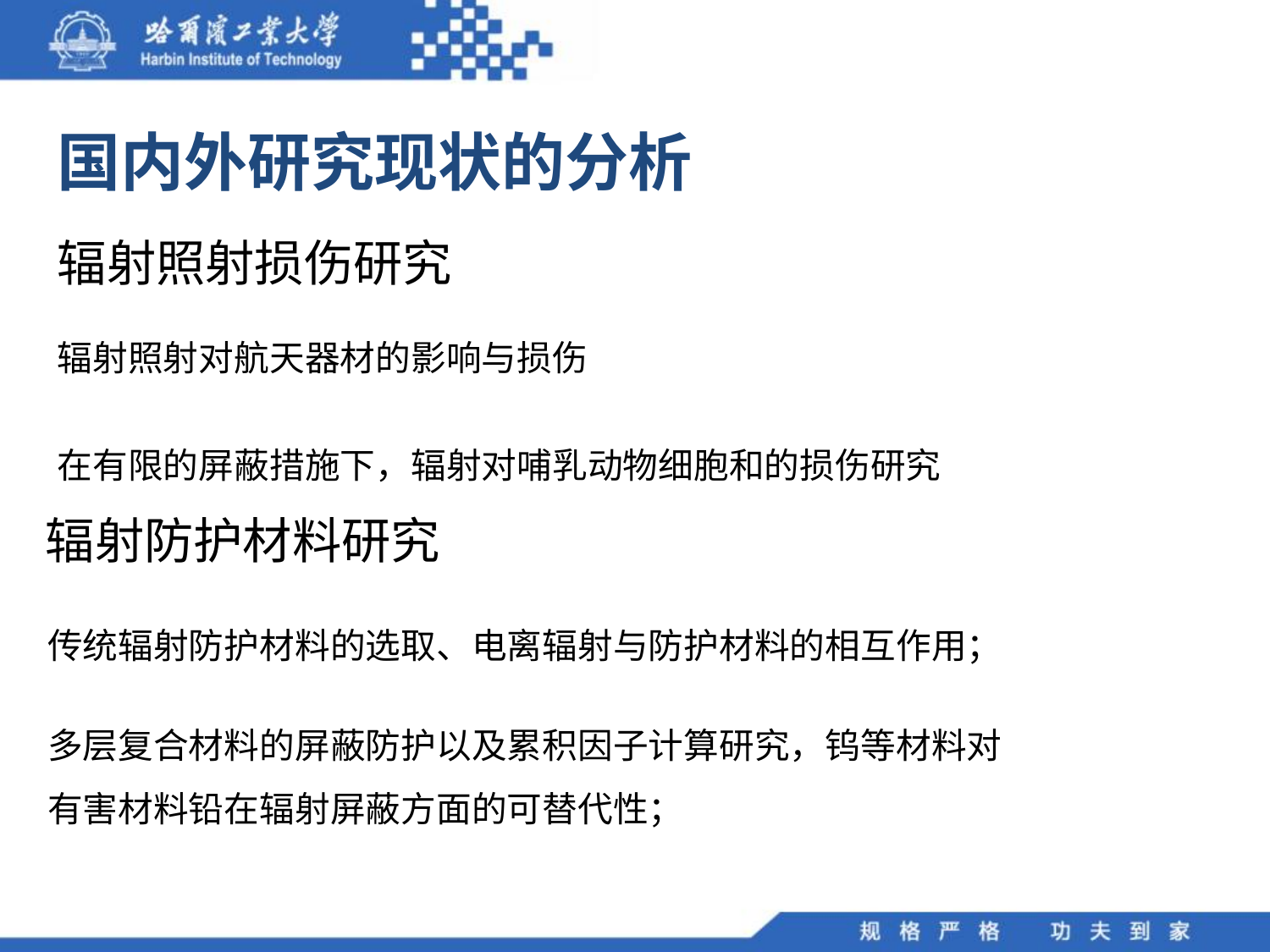

国内外研究现状的分析
辐射照射损伤研究
辐射照射对航天器材的影响与损伤
在有限的屏蔽措施下，辐射对哺乳动物细胞和的损伤研究
辐射防护材料研究
传统辐射防护材料的选取、电离辐射与防护材料的相互作用；
多层复合材料的屏蔽防护以及累积因子计算研究，钨等材料对
有害材料铅在辐射屏蔽方面的可替代性；
5